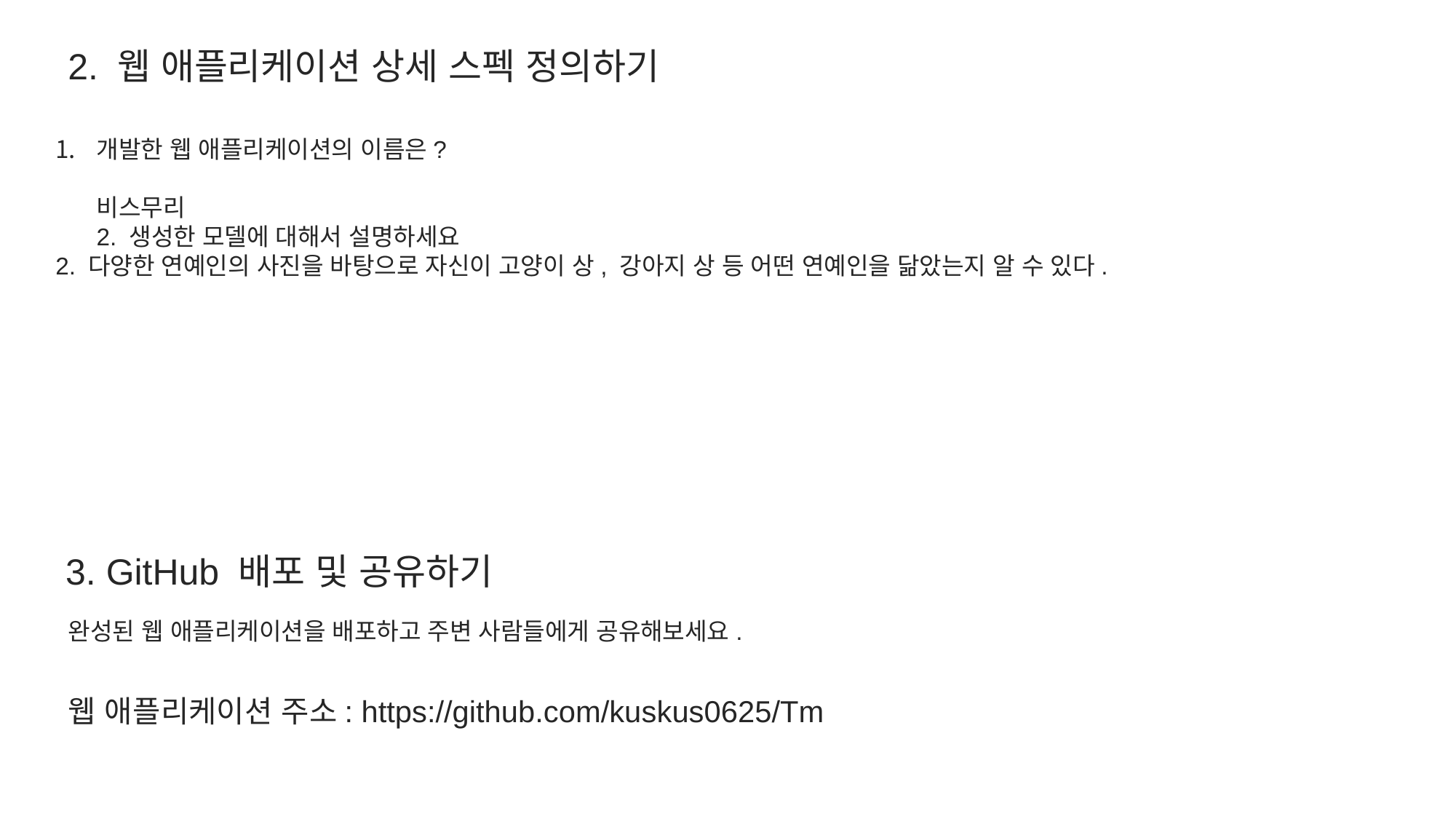

2. 웹 애플리케이션 상세 스펙 정의하기
개발한 웹 애플리케이션의 이름은?
비스무리
2. 생성한 모델에 대해서 설명하세요
2. 다양한 연예인의 사진을 바탕으로 자신이 고양이 상, 강아지 상 등 어떤 연예인을 닮았는지 알 수 있다.
3. GitHub 배포 및 공유하기
완성된 웹 애플리케이션을 배포하고 주변 사람들에게 공유해보세요.
웹 애플리케이션 주소: https://github.com/kuskus0625/Tm